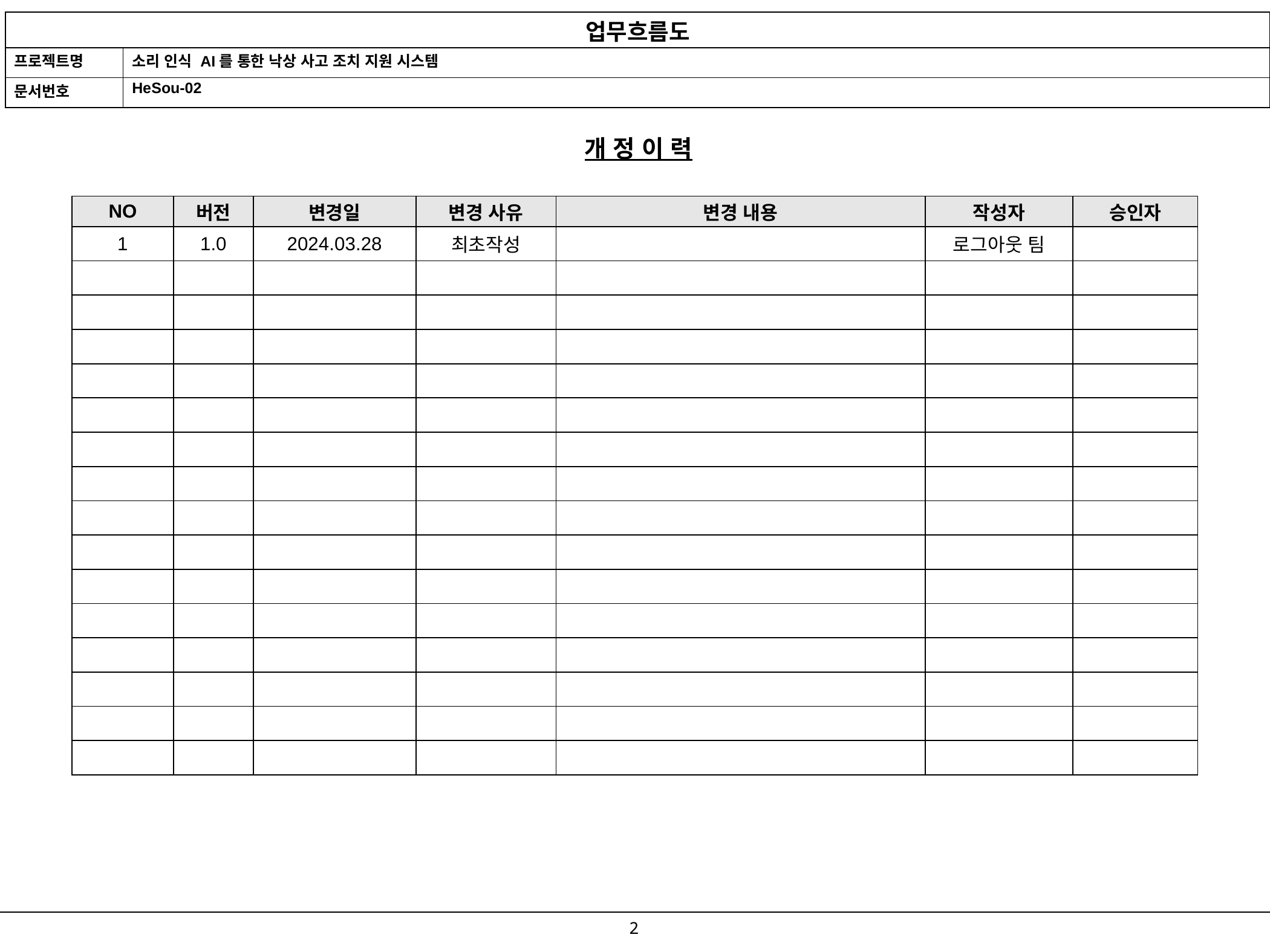

| 업무흐름도 |  |
| --- | --- |
| 프로젝트명 | 소리 인식 AI를 통한 낙상 사고 조치 지원 시스템 |
| 문서번호 | HeSou-02 |
개 정 이 력
| NO | 버전 | 변경일 | 변경 사유 | 변경 내용 | 작성자 | 승인자 |
| --- | --- | --- | --- | --- | --- | --- |
| 1 | 1.0 | 2024.03.28 | 최초작성 |  | 로그아웃 팀 |  |
|  |  |  |  |  |  |  |
|  |  |  |  |  |  |  |
|  |  |  |  |  |  |  |
|  |  |  |  |  |  |  |
|  |  |  |  |  |  |  |
|  |  |  |  |  |  |  |
|  |  |  |  |  |  |  |
|  |  |  |  |  |  |  |
|  |  |  |  |  |  |  |
|  |  |  |  |  |  |  |
|  |  |  |  |  |  |  |
|  |  |  |  |  |  |  |
|  |  |  |  |  |  |  |
|  |  |  |  |  |  |  |
|  |  |  |  |  |  |  |